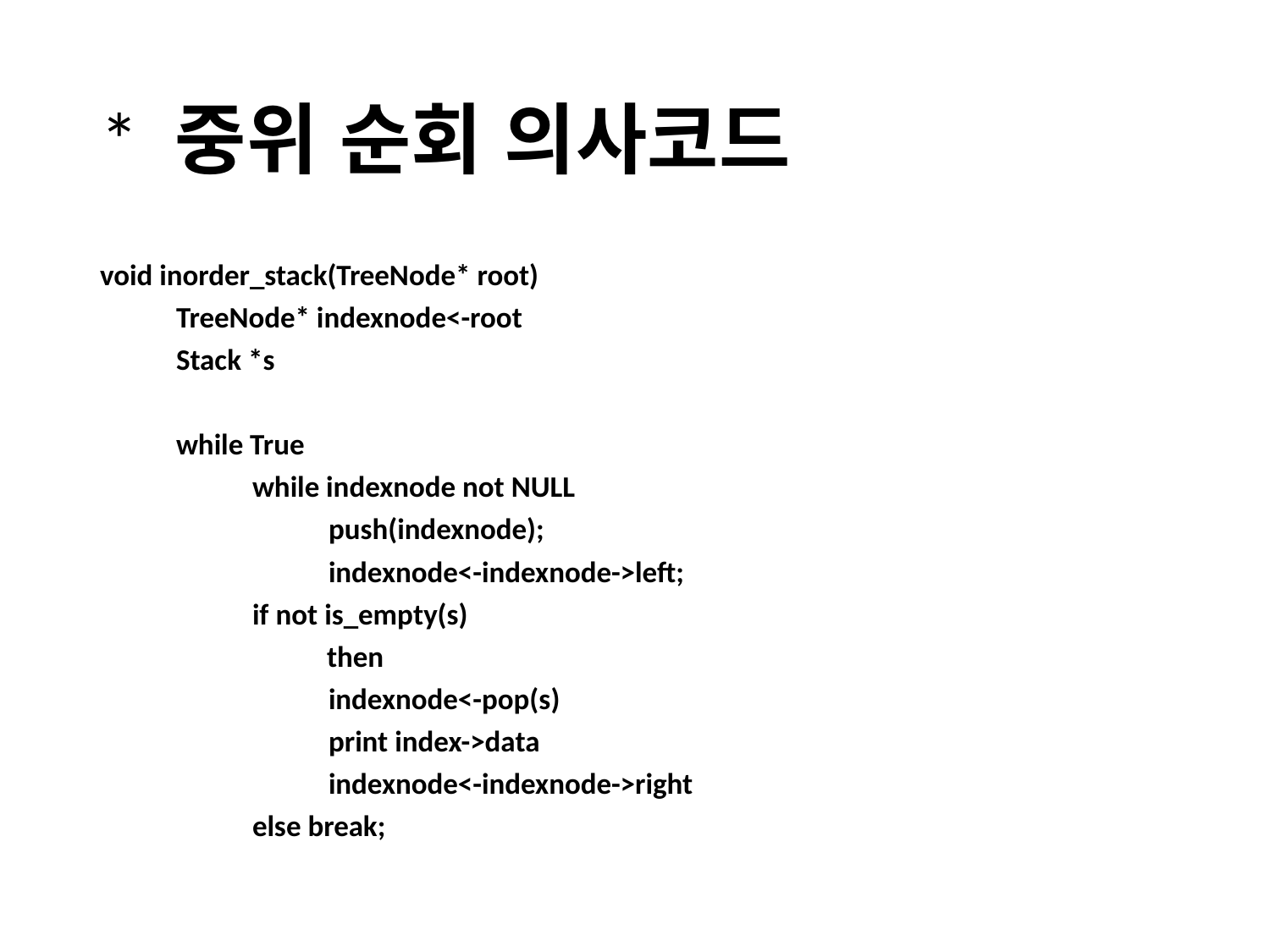

# * 중위 순회 의사코드
void inorder_stack(TreeNode* root)
	TreeNode* indexnode<-root
	Stack *s

	while True
		while indexnode not NULL
			push(indexnode);
			indexnode<-indexnode->left;
		if not is_empty(s)
		           then
			indexnode<-pop(s)
			print index->data
			indexnode<-indexnode->right
		else break;